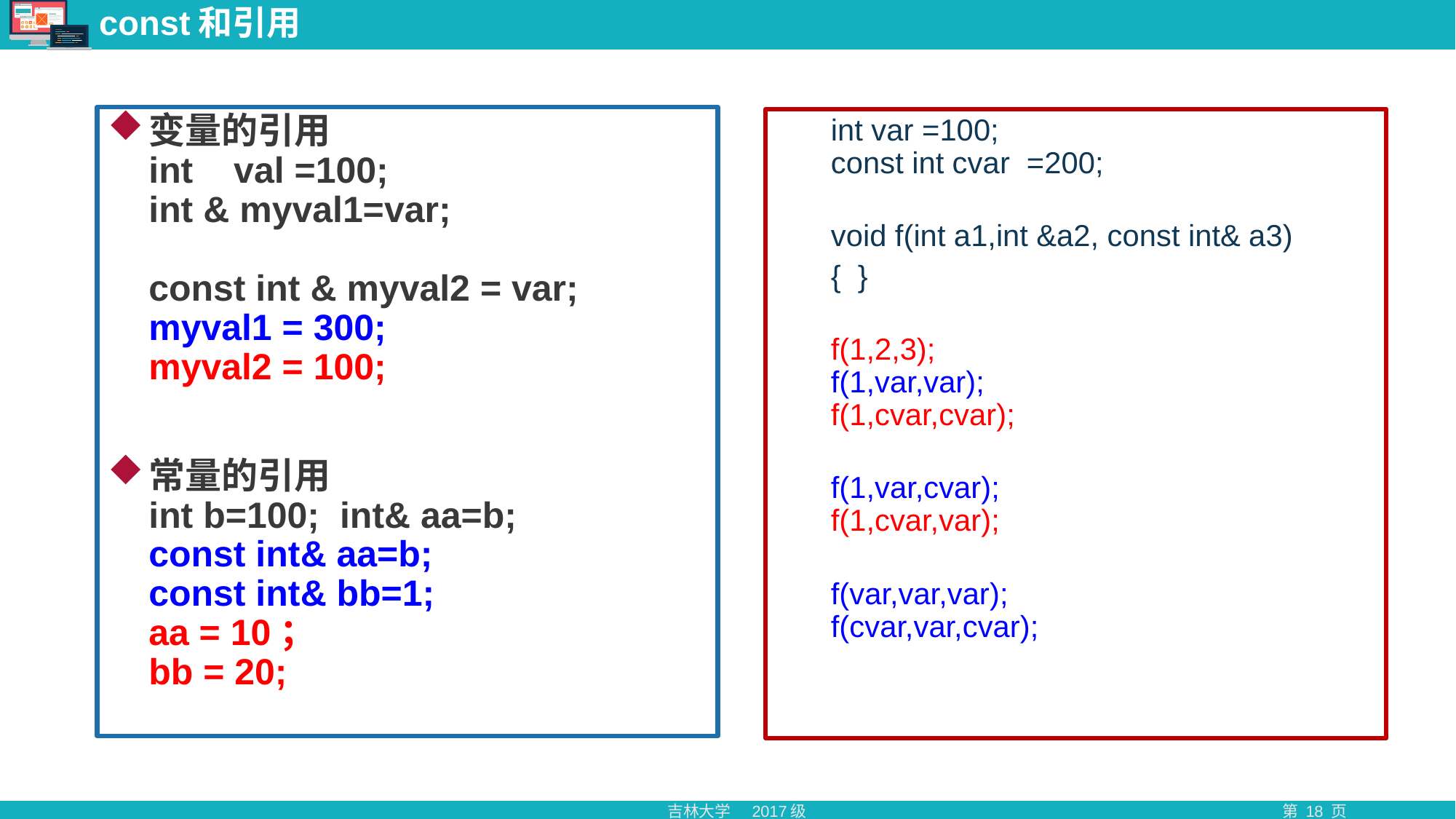

# const和引用
变量的引用
int    val =100;
int & myval1=var;
const int & myval2 = var;
myval1 = 300;
myval2 = 100;

常量的引用
int b=100;  int& aa=b;
const int& aa=b;
const int& bb=1;
aa = 10；
bb = 20;
int var =100;
const int cvar  =200;
void f(int a1,int &a2, const int& a3)
{  }
f(1,2,3);
f(1,var,var);
f(1,cvar,cvar);
f(1,var,cvar);
f(1,cvar,var);
f(var,var,var);
f(cvar,var,cvar);